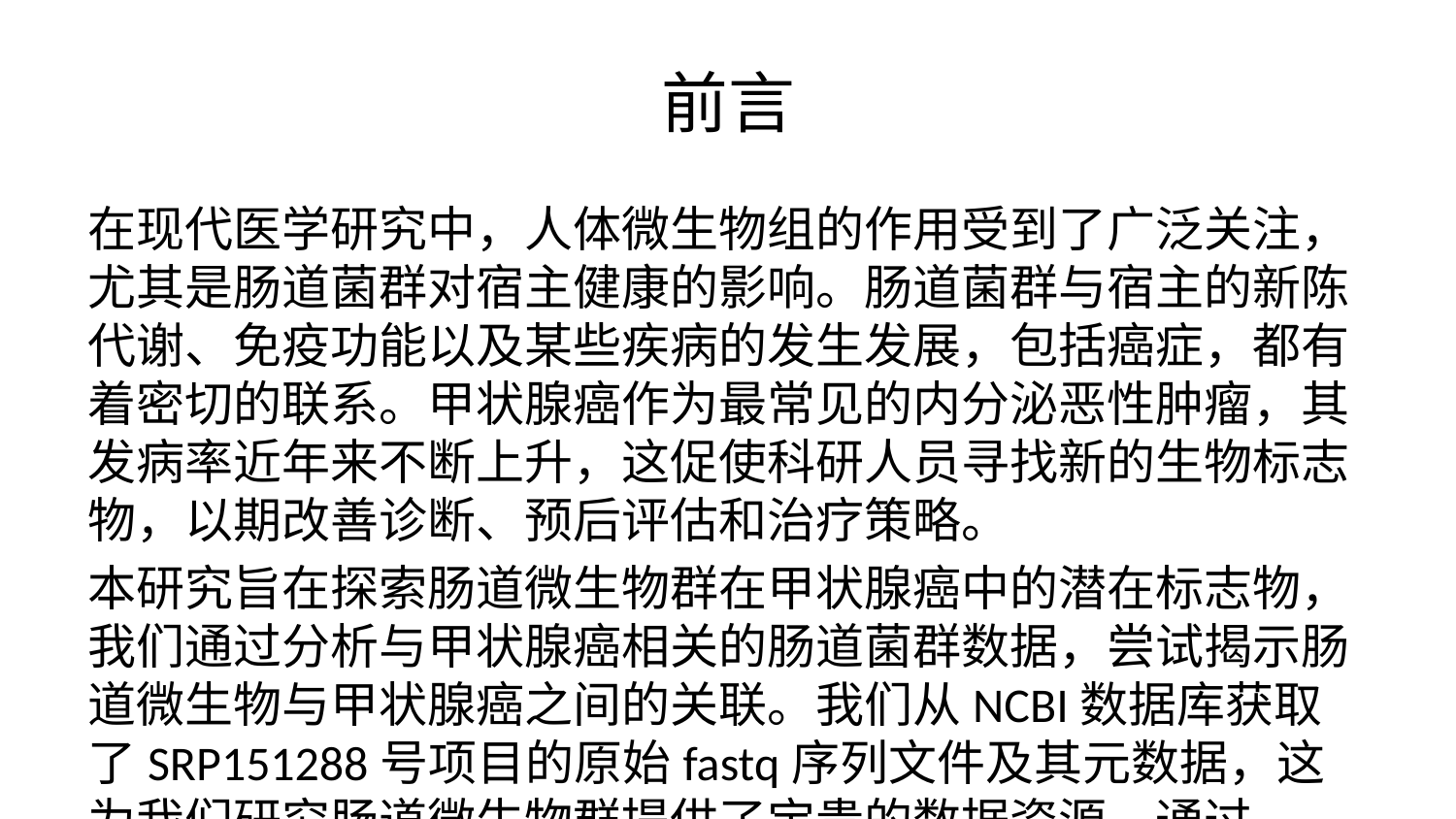

# 前言
在现代医学研究中，人体微生物组的作用受到了广泛关注，尤其是肠道菌群对宿主健康的影响。肠道菌群与宿主的新陈代谢、免疫功能以及某些疾病的发生发展，包括癌症，都有着密切的联系。甲状腺癌作为最常见的内分泌恶性肿瘤，其发病率近年来不断上升，这促使科研人员寻找新的生物标志物，以期改善诊断、预后评估和治疗策略。
本研究旨在探索肠道微生物群在甲状腺癌中的潜在标志物，我们通过分析与甲状腺癌相关的肠道菌群数据，尝试揭示肠道微生物与甲状腺癌之间的关联。我们从NCBI数据库获取了SRP151288号项目的原始fastq序列文件及其元数据，这为我们研究肠道微生物群提供了宝贵的数据资源。通过TOFU软件包中的Kraken2工具，我们对这些序列进行了精确的分类处理，生成了操作分类单元（OTU）表。与传统的菌群测序相比，Kraken2通过与数据库比对的方式进行分类，这可能在种（Species）水平上提供了更高的准确性，这一点与采用机器学习进行分类的dada2算法不同。
在构建了phyloseq对象之后，我们在属（Genus）和种（Species）两个分类级别上提取了微生物群落的关键特征。为了深入分析这些特征，我们采用了H2o平台的多种机器学习模型，包括广义线性模型、分布式随机森林、极端随机树和深度学习，以筛选出最优模型。我们还识别了在这些模型中共同显著的微生物特征，并通过非参数Wilcoxon检验对这些特征进行了验证，结果以箱线图形式展示，为我们提供了进一步统计学分析和解释的基础。 通过本研究，我们期望为甲状腺癌的诊断和治疗提供新的微生物学视角和潜在的生物标志物，同时也为肠道微生物组与癌症关系的研究领域贡献新的知识。